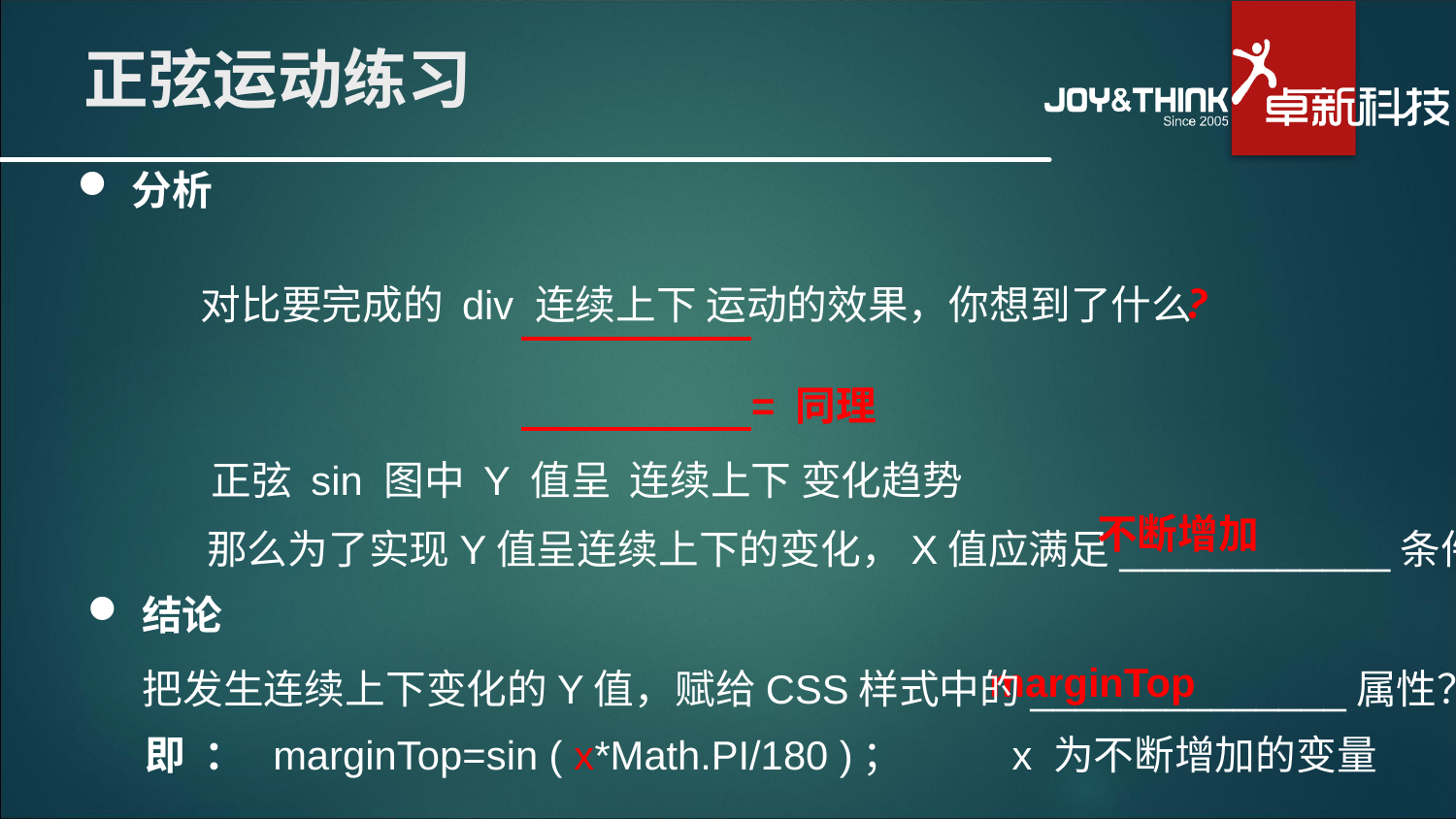

# 正弦运动练习
分析

对比要完成的 div 连续上下 运动的效果，你想到了什么
？
= 同理
正弦 sin 图中 Y 值呈  连续上下 变化趋势
不断增加
那么为了实现Y值呈连续上下的变化，X值应满足____________条件？
结论

把发生连续上下变化的Y值，赋给CSS样式中的______________属性？
marginTop

即  ：  marginTop=sin ( x*Math.PI/180 )；           x 为不断增加的变量